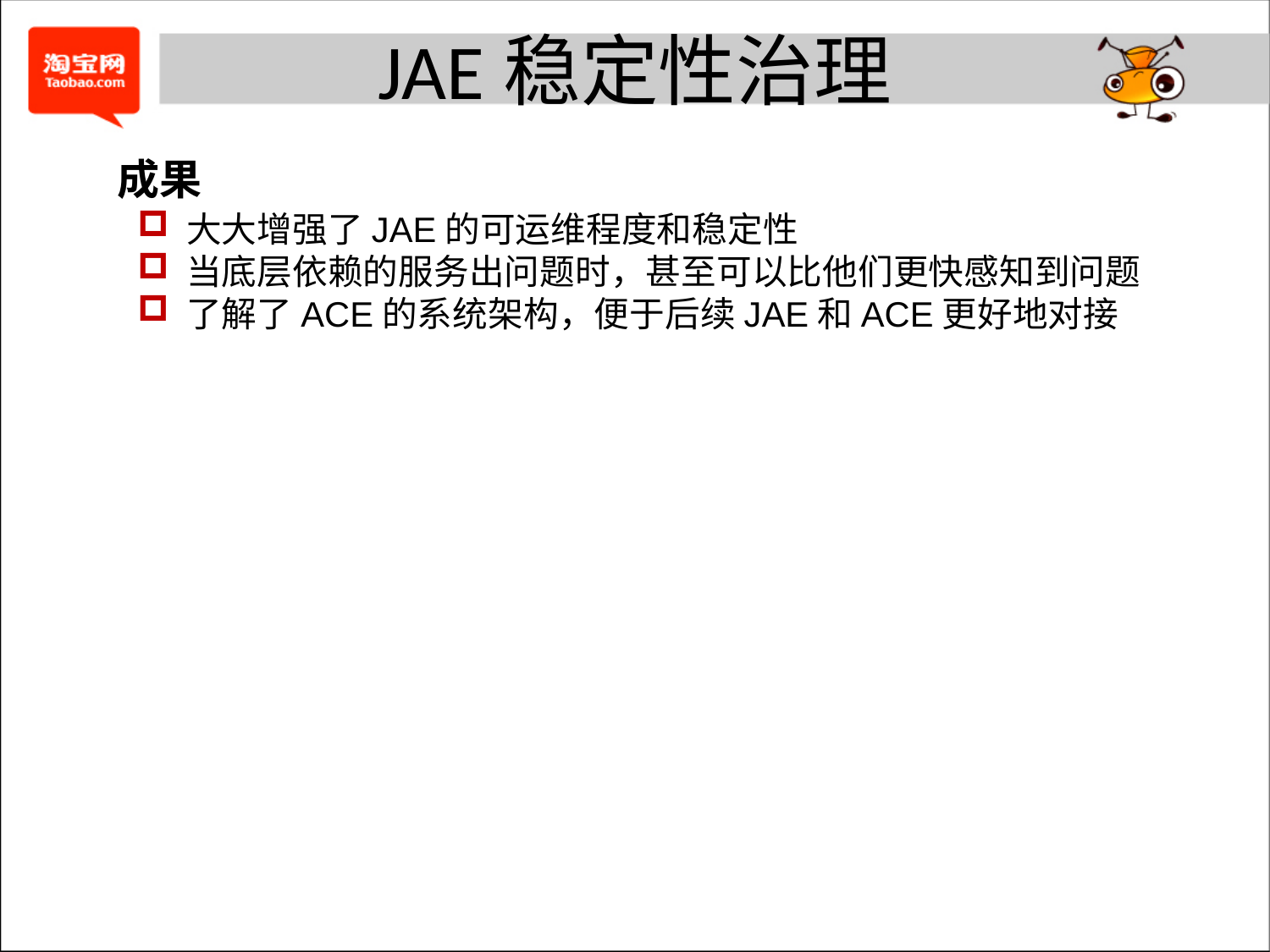

# JAE稳定性治理
成果
 大大增强了JAE的可运维程度和稳定性
 当底层依赖的服务出问题时，甚至可以比他们更快感知到问题
 了解了ACE的系统架构，便于后续JAE和ACE更好地对接